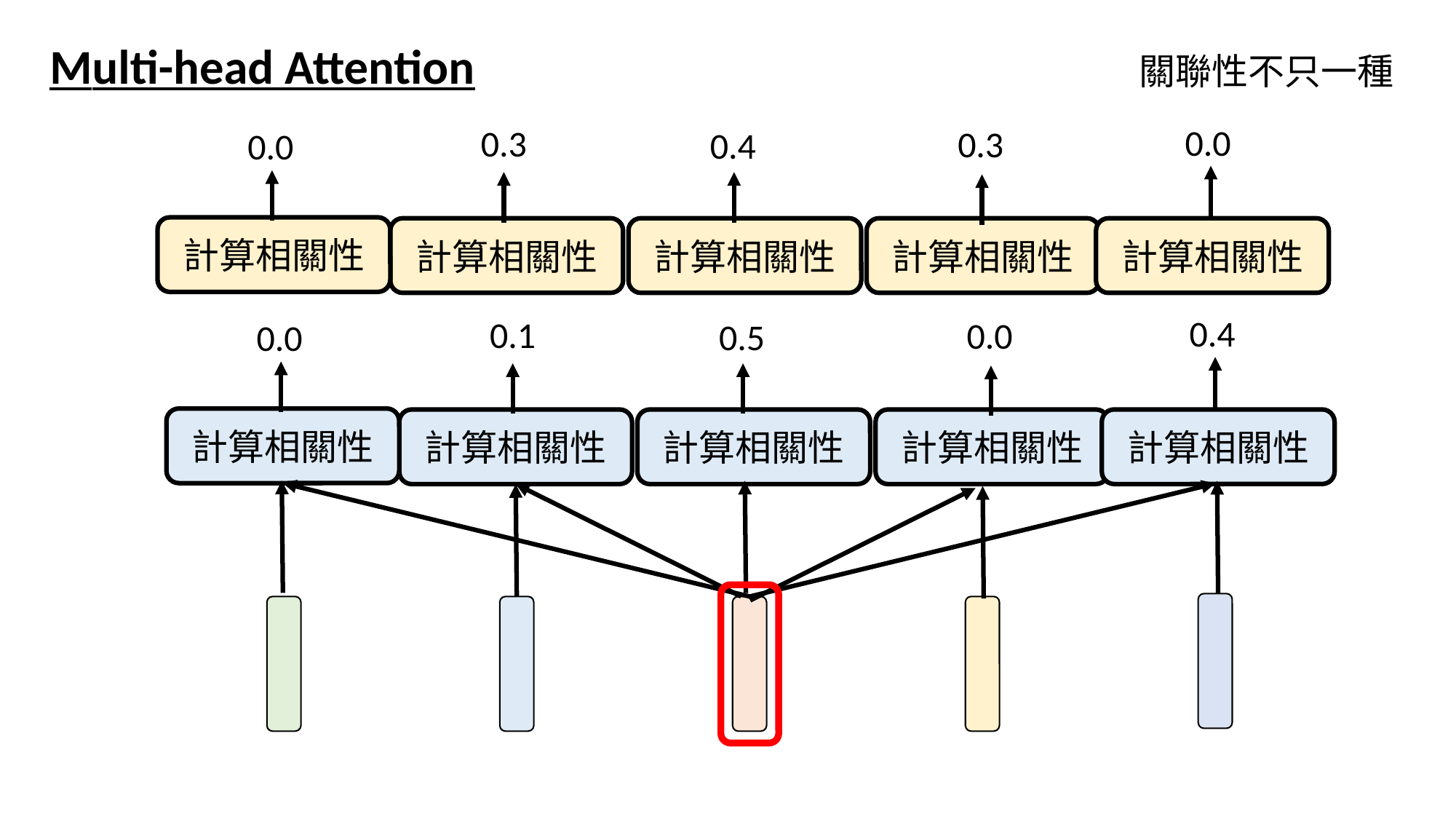

Multi-head Attention
關聯性不只一種
0.0
0.3
0.3
0.4
0.0
計算相關性
計算相關性
計算相關性
計算相關性
計算相關性
0.4
0.1
0.0
0.5
0.0
計算相關性
計算相關性
計算相關性
計算相關性
計算相關性